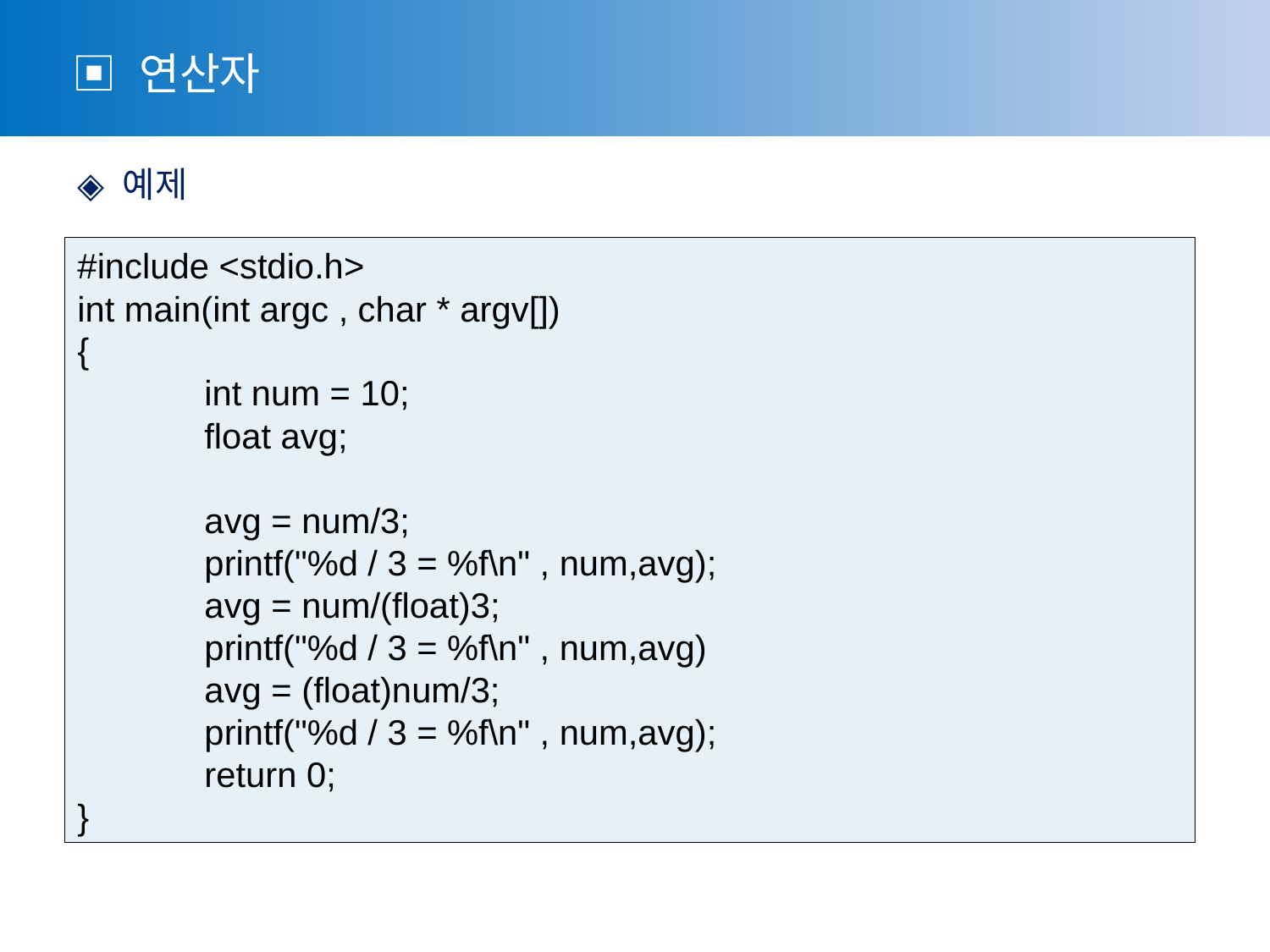

▣ 연산자
 ◈ 예제
#include <stdio.h>
int main(int argc , char * argv[])
{
	int num = 10;
	float avg;

	avg = num/3;
	printf("%d / 3 = %f\n" , num,avg);
	avg = num/(float)3;
	printf("%d / 3 = %f\n" , num,avg)
	avg = (float)num/3;
	printf("%d / 3 = %f\n" , num,avg);
	return 0;
}